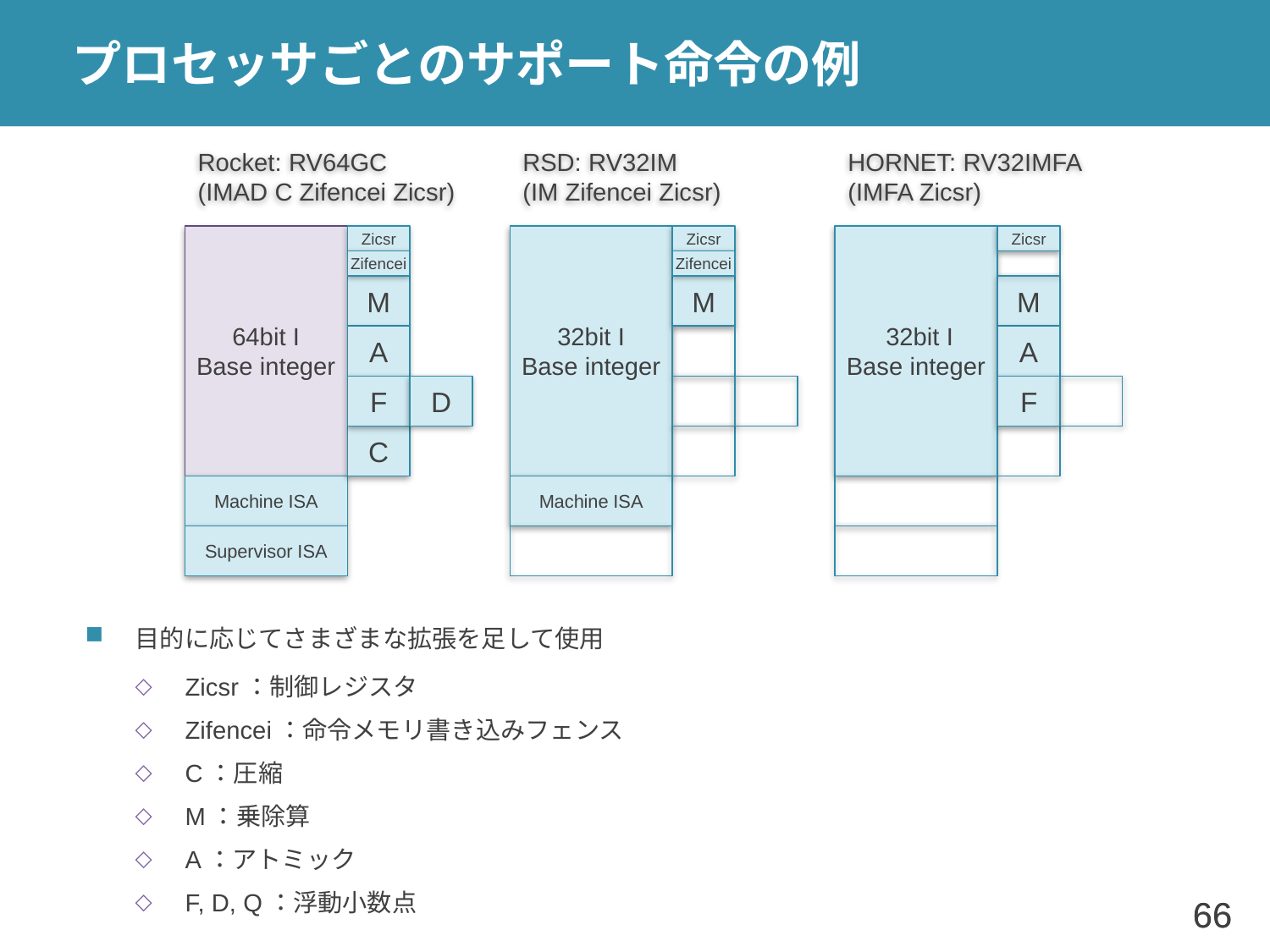

# プロセッサごとのサポート命令の例
Rocket: RV64GC
(IMAD C Zifencei Zicsr)
RSD: RV32IM
(IM Zifencei Zicsr)
HORNET: RV32IMFA
(IMFA Zicsr)
Zicsr
Zicsr
Zicsr
32bit I
Base integer
 32bit I
Base integer
64bit I
Base integer
Zifencei

Zifencei
M
M
M

A
A

F

F
D

C
Machine ISA

Machine ISA

Supervisor ISA
目的に応じてさまざまな拡張を足して使用
Zicsr：制御レジスタ
Zifencei：命令メモリ書き込みフェンス
C：圧縮
M：乗除算
A：アトミック
F, D, Q：浮動小数点